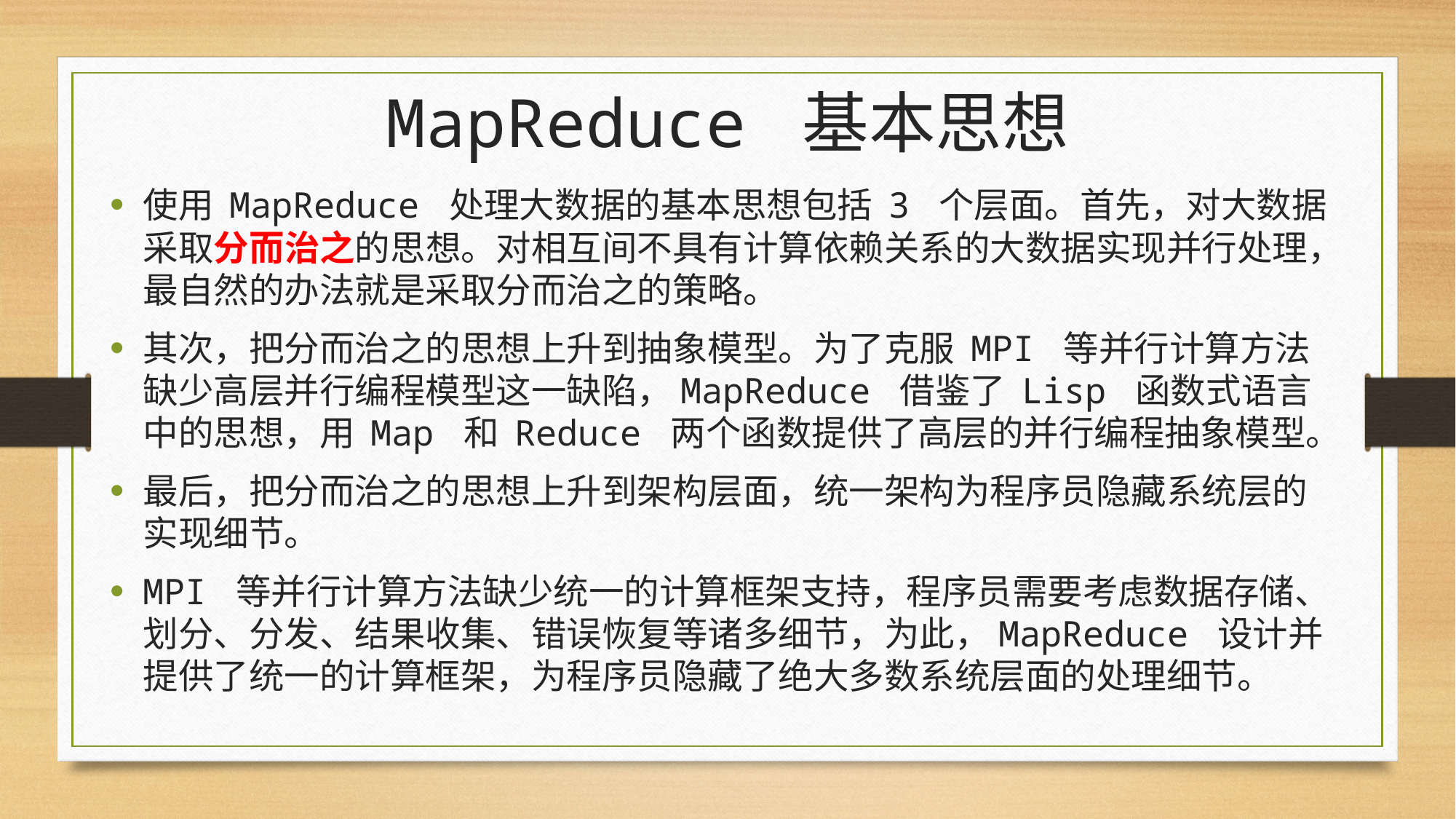

# MapReduce 基本思想
使用 MapReduce 处理大数据的基本思想包括 3 个层面。首先，对大数据采取分而治之的思想。对相互间不具有计算依赖关系的大数据实现并行处理，最自然的办法就是采取分而治之的策略。
其次，把分而治之的思想上升到抽象模型。为了克服 MPI 等并行计算方法缺少高层并行编程模型这一缺陷，MapReduce 借鉴了 Lisp 函数式语言中的思想，用 Map 和 Reduce 两个函数提供了高层的并行编程抽象模型。
最后，把分而治之的思想上升到架构层面，统一架构为程序员隐藏系统层的实现细节。
MPI 等并行计算方法缺少统一的计算框架支持，程序员需要考虑数据存储、划分、分发、结果收集、错误恢复等诸多细节，为此，MapReduce 设计并提供了统一的计算框架，为程序员隐藏了绝大多数系统层面的处理细节。